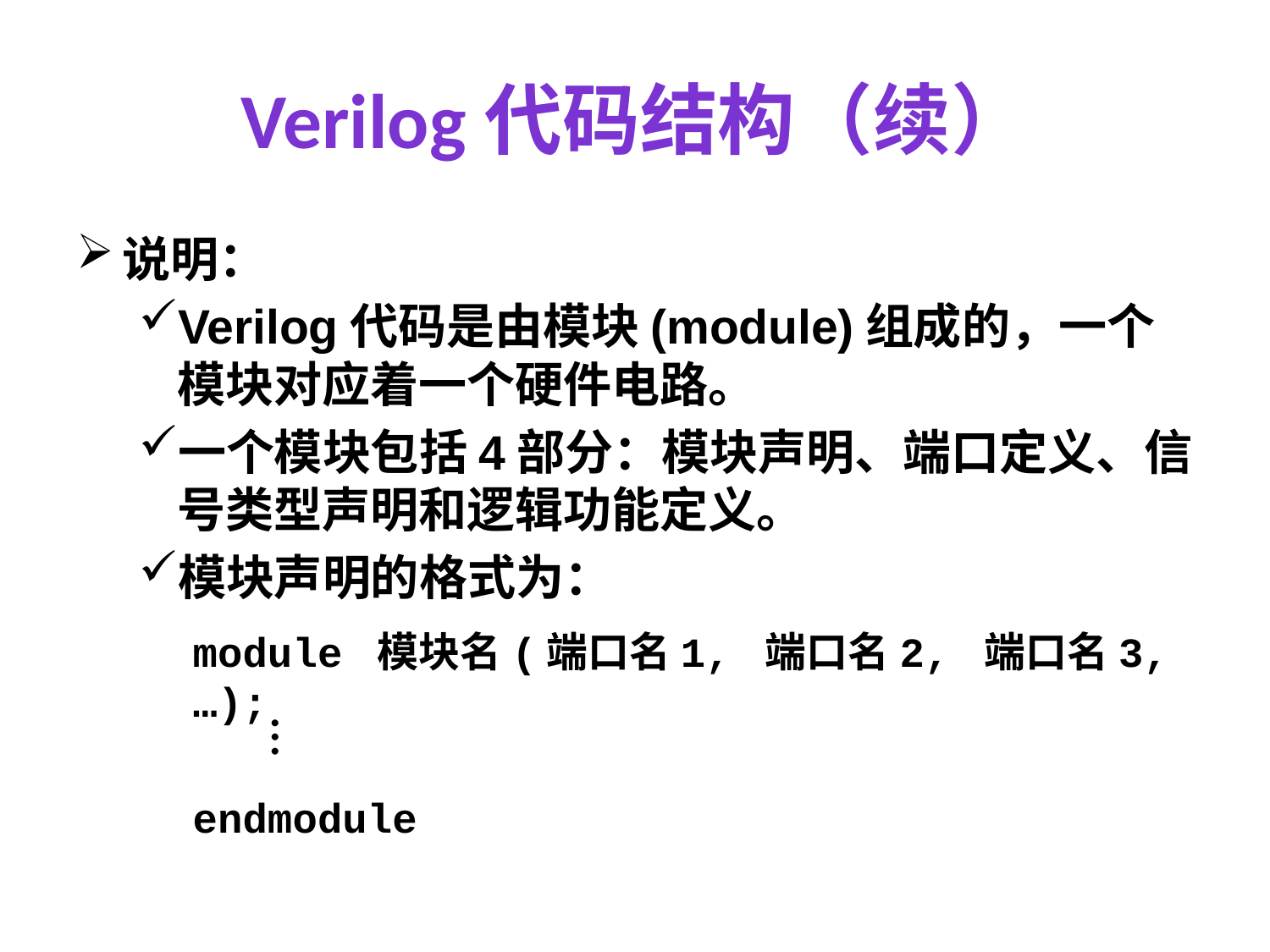

# Verilog代码结构（续）
说明：
Verilog代码是由模块(module)组成的，一个模块对应着一个硬件电路。
一个模块包括4部分：模块声明、端口定义、信号类型声明和逻辑功能定义。
模块声明的格式为：
module 模块名(端口名1, 端口名2, 端口名3, …);

endmodule
…